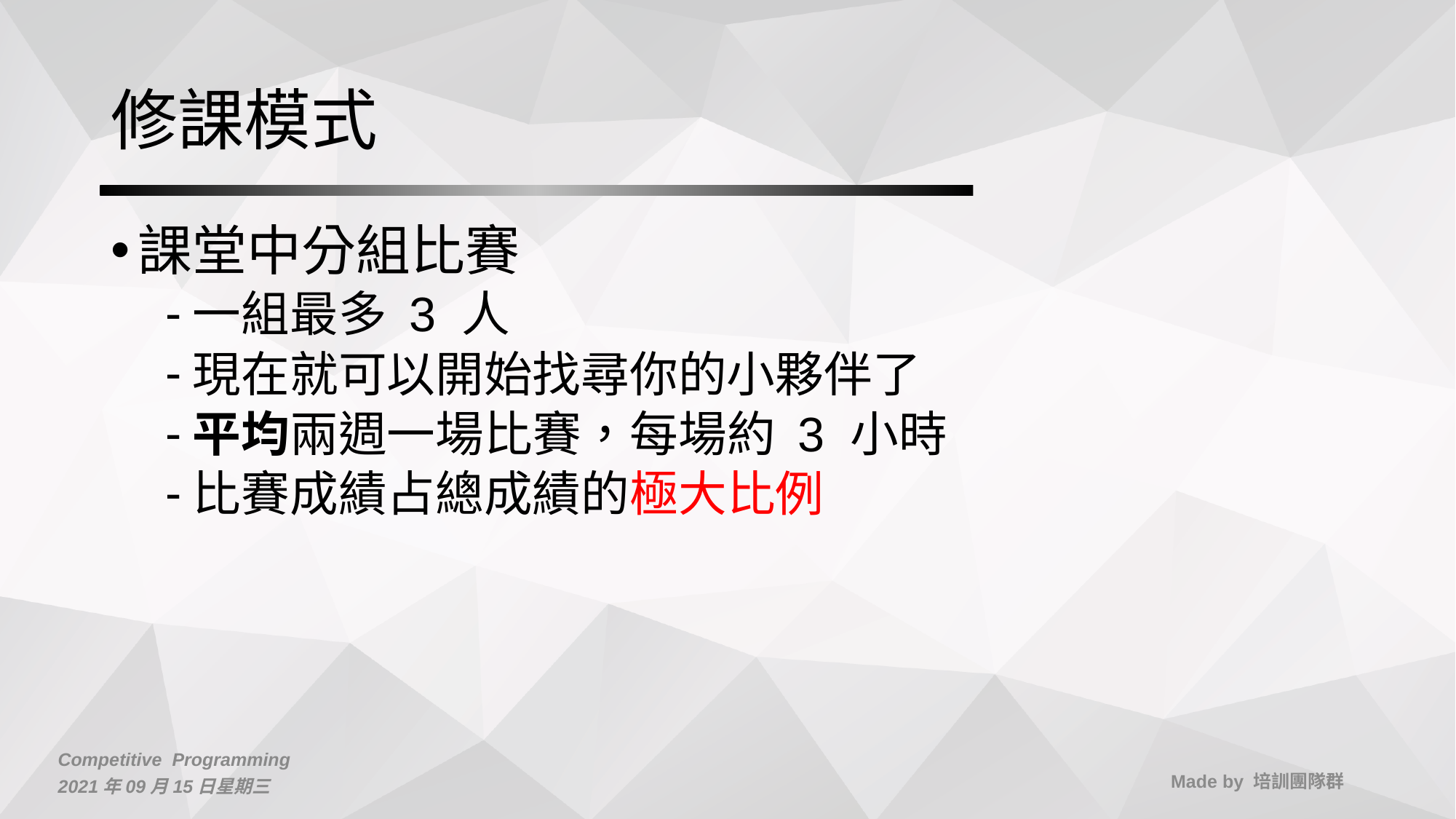

# 修課模式
課堂中分組比賽
一組最多 3 人
現在就可以開始找尋你的小夥伴了
平均兩週一場比賽，每場約 3 小時
比賽成績占總成績的極大比例